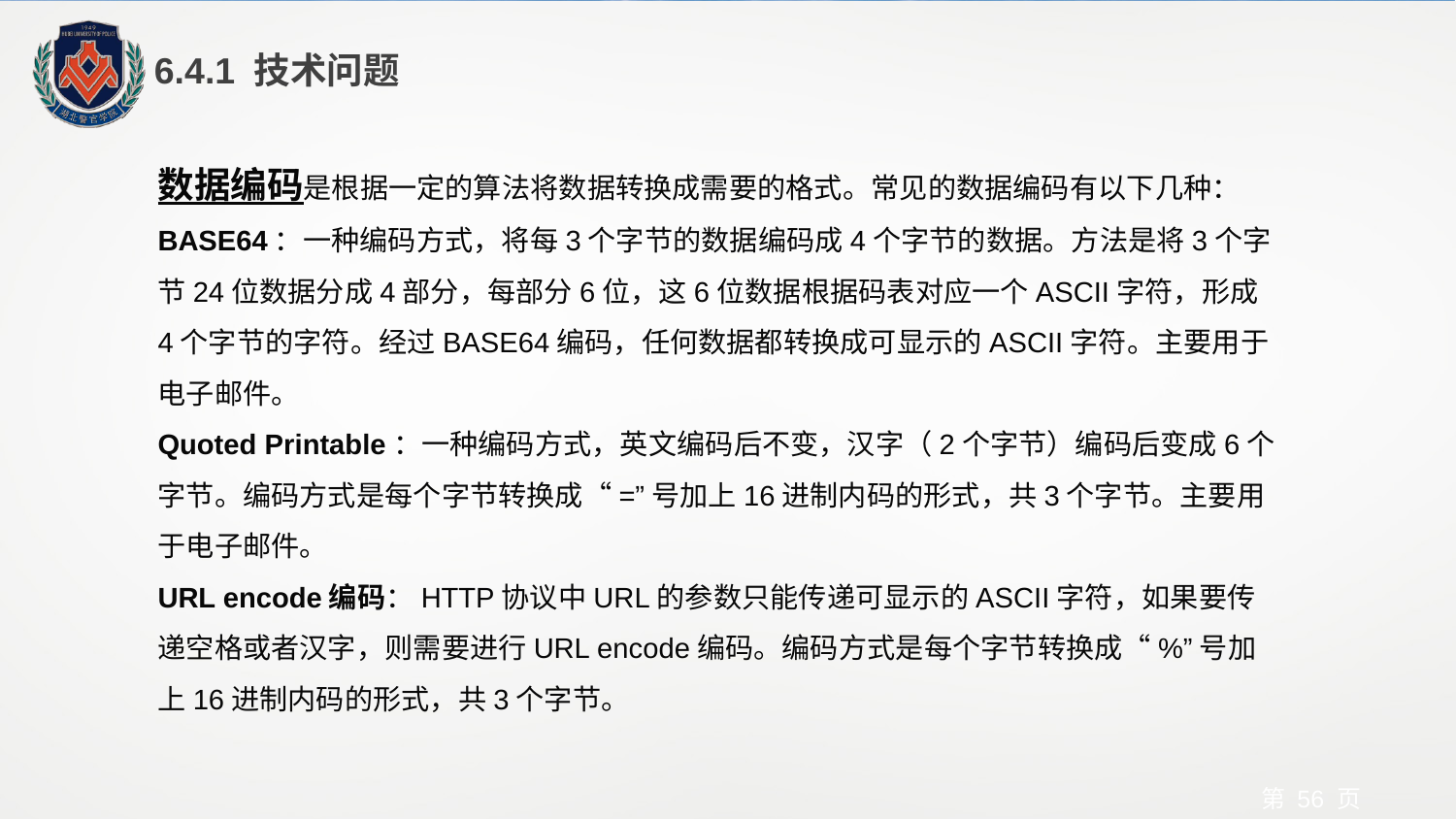

6.4.1 技术问题
数据编码是根据一定的算法将数据转换成需要的格式。常见的数据编码有以下几种：
BASE64：一种编码方式，将每3个字节的数据编码成4个字节的数据。方法是将3个字节24位数据分成4部分，每部分6位，这6位数据根据码表对应一个ASCII字符，形成4个字节的字符。经过BASE64编码，任何数据都转换成可显示的ASCII字符。主要用于电子邮件。
Quoted Printable：一种编码方式，英文编码后不变，汉字（2个字节）编码后变成6个字节。编码方式是每个字节转换成“=”号加上16进制内码的形式，共3个字节。主要用于电子邮件。
URL encode编码：HTTP协议中URL的参数只能传递可显示的ASCII字符，如果要传递空格或者汉字，则需要进行URL encode编码。编码方式是每个字节转换成“%”号加上16进制内码的形式，共3个字节。